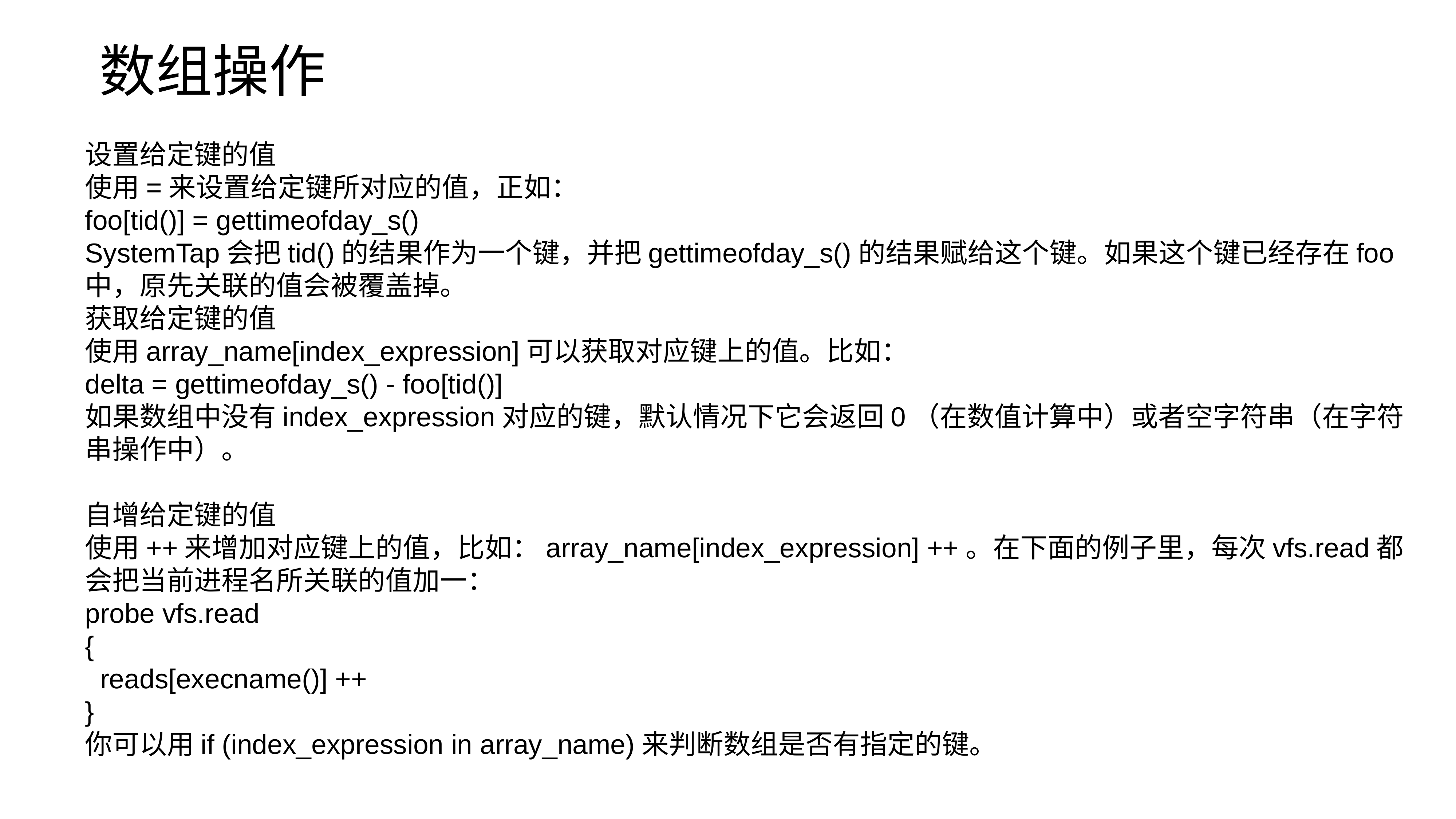

数组操作
设置给定键的值
使用=来设置给定键所对应的值，正如：
foo[tid()] = gettimeofday_s()
SystemTap会把tid()的结果作为一个键，并把gettimeofday_s()的结果赋给这个键。如果这个键已经存在foo中，原先关联的值会被覆盖掉。
获取给定键的值
使用array_name[index_expression]可以获取对应键上的值。比如：
delta = gettimeofday_s() - foo[tid()]
如果数组中没有index_expression对应的键，默认情况下它会返回0（在数值计算中）或者空字符串（在字符串操作中）。

自增给定键的值
使用++来增加对应键上的值，比如：array_name[index_expression] ++。在下面的例子里，每次vfs.read都会把当前进程名所关联的值加一：
probe vfs.read
{
  reads[execname()] ++
}
你可以用if (index_expression in array_name)来判断数组是否有指定的键。